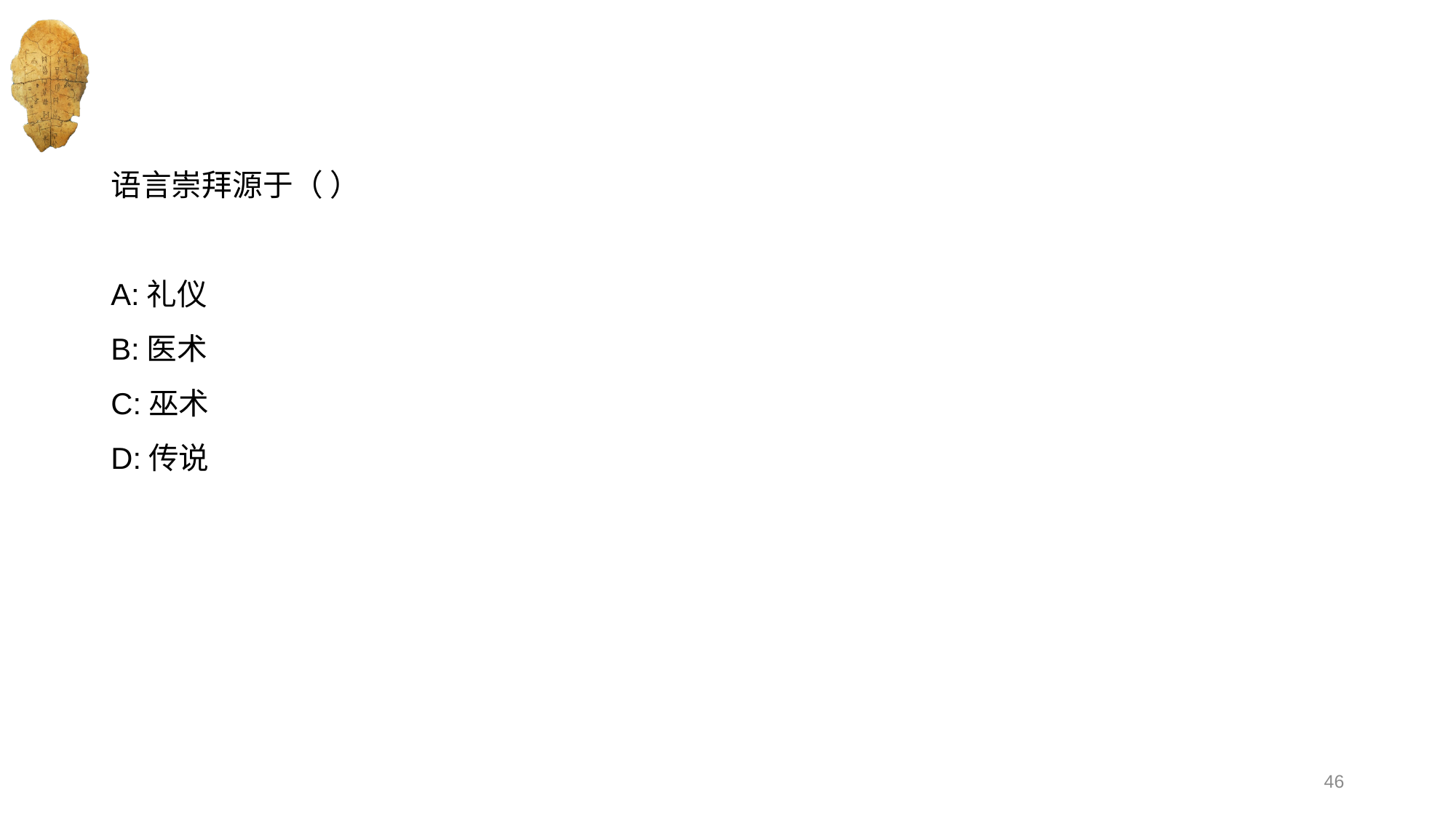

#
语言崇拜源于（ ）

A:礼仪
B:医术
C:巫术
D:传说

46